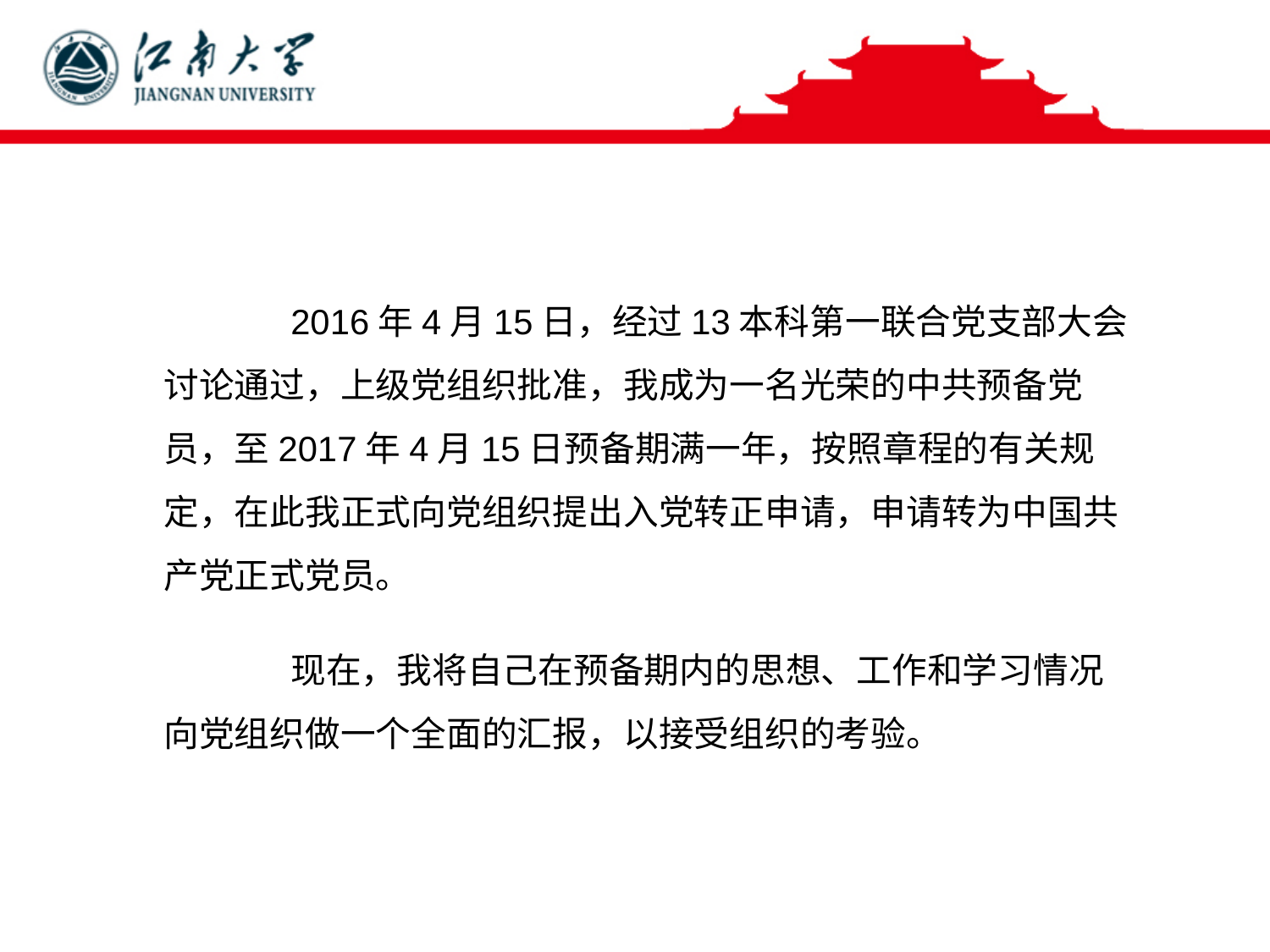

2016年4月15日，经过13本科第一联合党支部大会讨论通过，上级党组织批准，我成为一名光荣的中共预备党员，至2017年4月15日预备期满一年，按照章程的有关规定，在此我正式向党组织提出入党转正申请，申请转为中国共产党正式党员。

	现在，我将自己在预备期内的思想、工作和学习情况向党组织做一个全面的汇报，以接受组织的考验。